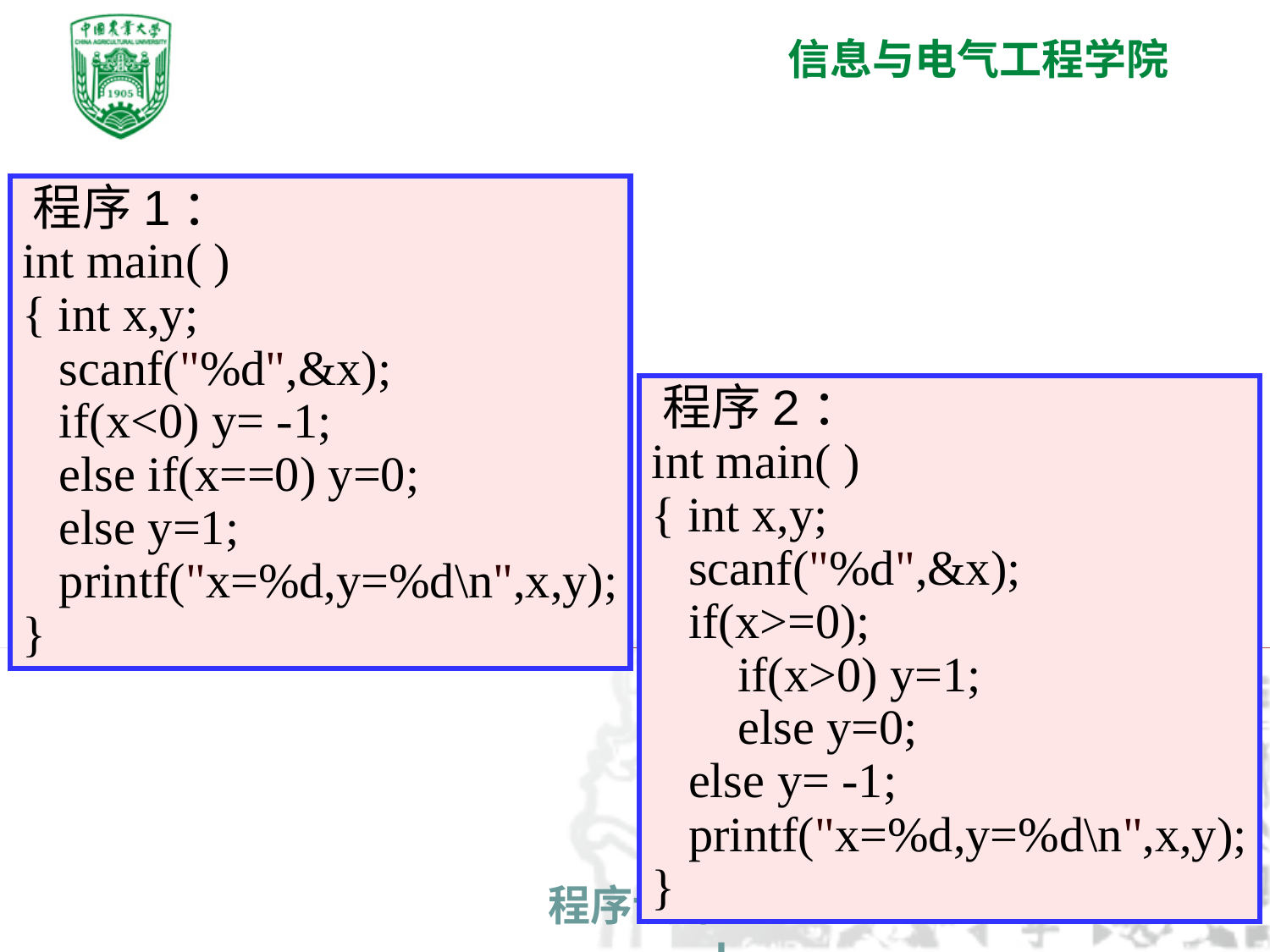

程序1：
 int main( )
 { int x,y;
    scanf("%d",&x);
    if(x<0) y= -1;
    else if(x==0) y=0;
    else y=1;
    printf("x=%d,y=%d\n",x,y);
 }
 程序2：
 int main( )
 { int x,y;
    scanf("%d",&x);
    if(x>=0);
        if(x>0) y=1;
        else y=0;
    else y= -1;
    printf("x=%d,y=%d\n",x,y);
 }